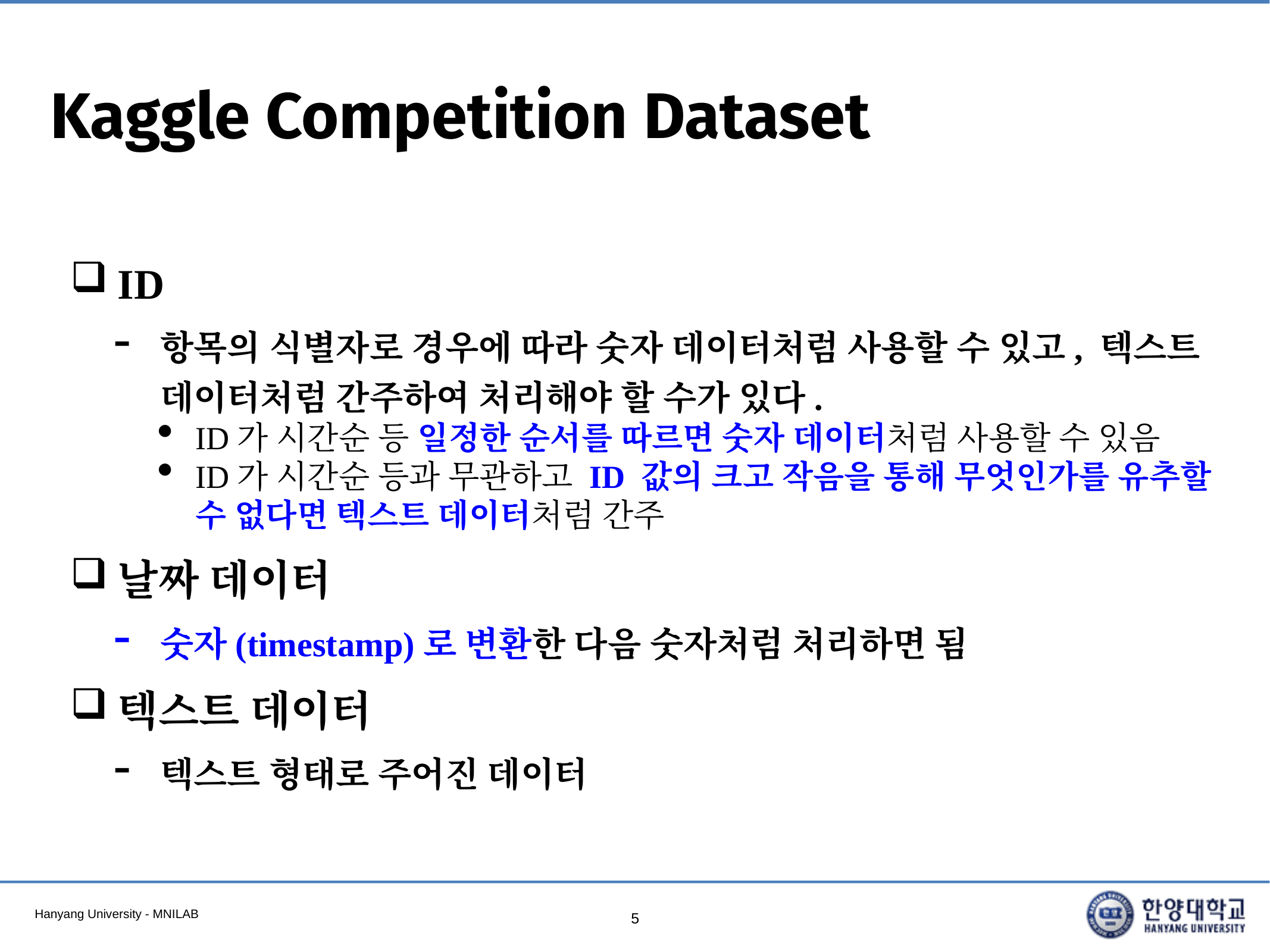

# Kaggle Competition Dataset
ID
항목의 식별자로 경우에 따라 숫자 데이터처럼 사용할 수 있고, 텍스트 데이터처럼 간주하여 처리해야 할 수가 있다.
ID가 시간순 등 일정한 순서를 따르면 숫자 데이터처럼 사용할 수 있음
ID가 시간순 등과 무관하고 ID 값의 크고 작음을 통해 무엇인가를 유추할 수 없다면 텍스트 데이터처럼 간주
날짜 데이터
숫자(timestamp)로 변환한 다음 숫자처럼 처리하면 됨
텍스트 데이터
텍스트 형태로 주어진 데이터
5